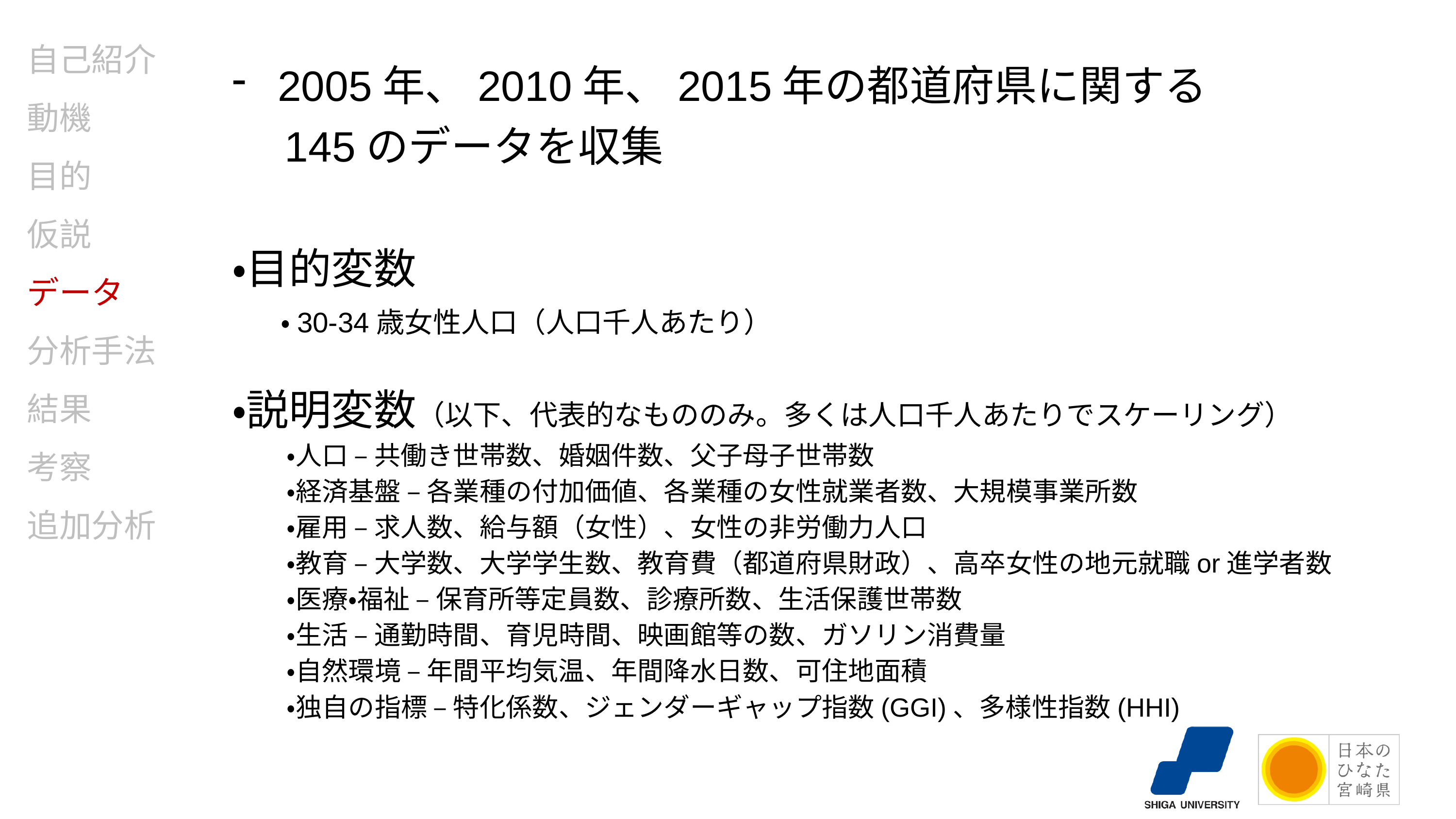

# 自己紹介 動機 目的 仮説 データ 分析手法 結果 考察 追加分析
2005年、2010年、2015年の都道府県に関する
　145のデータを収集

・目的変数
　　・30-34歳女性人口（人口千人あたり）

・説明変数（以下、代表的なもののみ。多くは人口千人あたりでスケーリング）
・人口 – 共働き世帯数、婚姻件数、父子母子世帯数
・経済基盤 – 各業種の付加価値、各業種の女性就業者数、大規模事業所数
・雇用 – 求人数、給与額（女性）、女性の非労働力人口
・教育 – 大学数、大学学生数、教育費（都道府県財政）、高卒女性の地元就職or進学者数
・医療・福祉 – 保育所等定員数、診療所数、生活保護世帯数
・生活 – 通勤時間、育児時間、映画館等の数、ガソリン消費量
・自然環境 – 年間平均気温、年間降水日数、可住地面積
・独自の指標 – 特化係数、ジェンダーギャップ指数(GGI)、多様性指数(HHI)